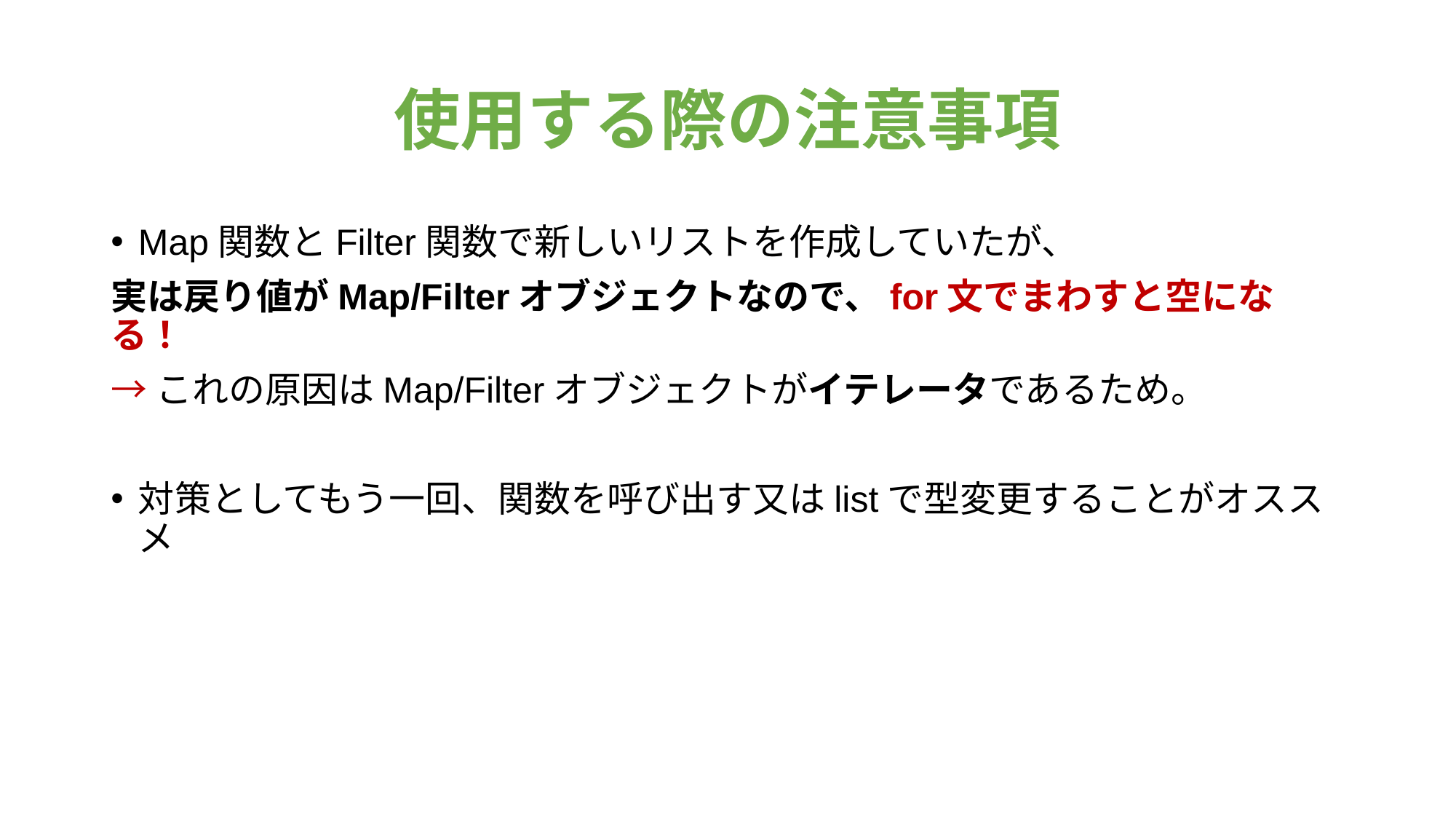

# 使用する際の注意事項
Map関数とFilter関数で新しいリストを作成していたが、
実は戻り値がMap/Filterオブジェクトなので、for文でまわすと空になる！
→これの原因はMap/Filterオブジェクトがイテレータであるため。

対策としてもう一回、関数を呼び出す又はlistで型変更することがオススメ